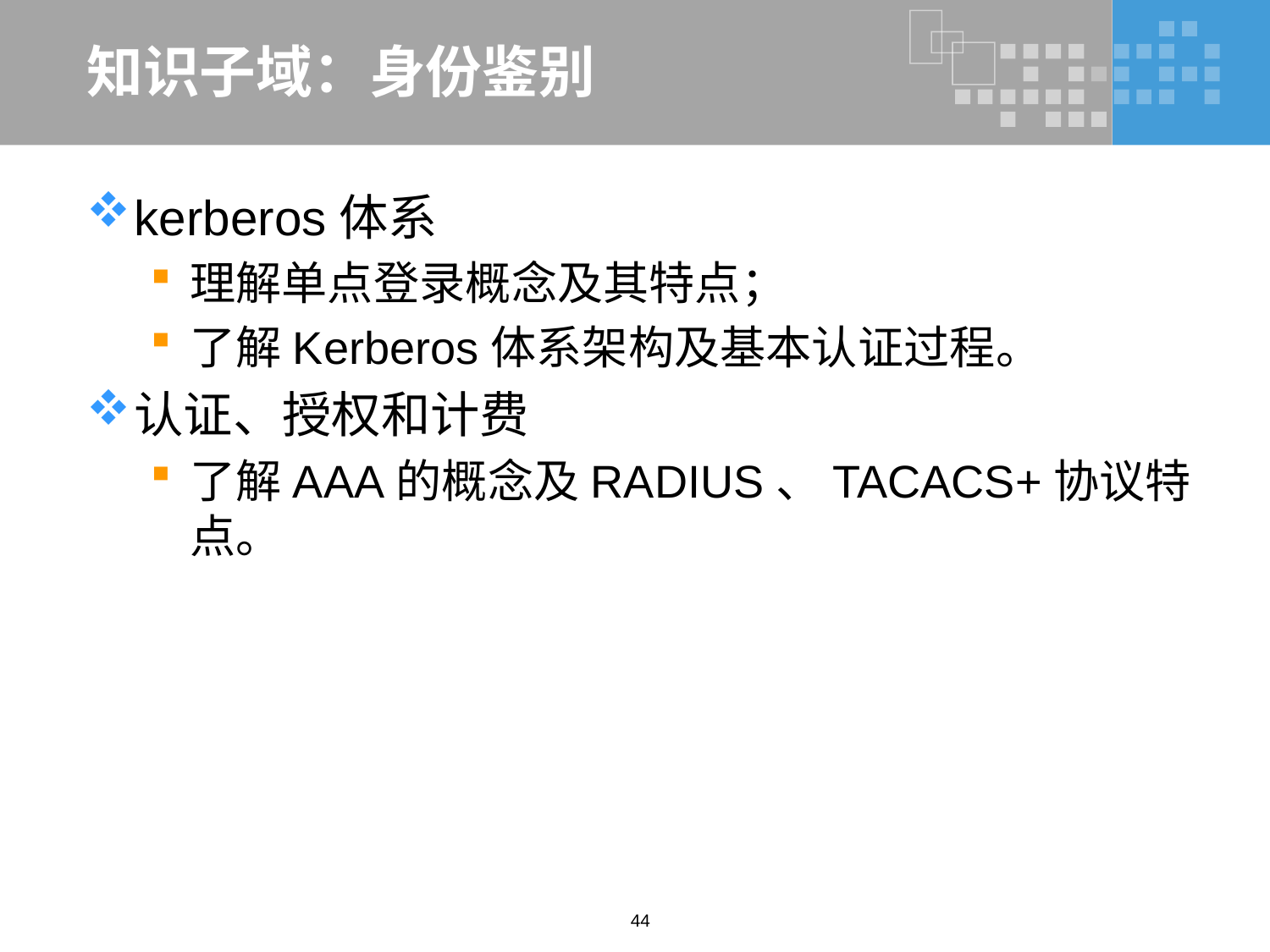

# 知识子域：身份鉴别
kerberos体系
理解单点登录概念及其特点；
了解Kerberos体系架构及基本认证过程。
认证、授权和计费
了解AAA的概念及RADIUS、TACACS+协议特点。

44